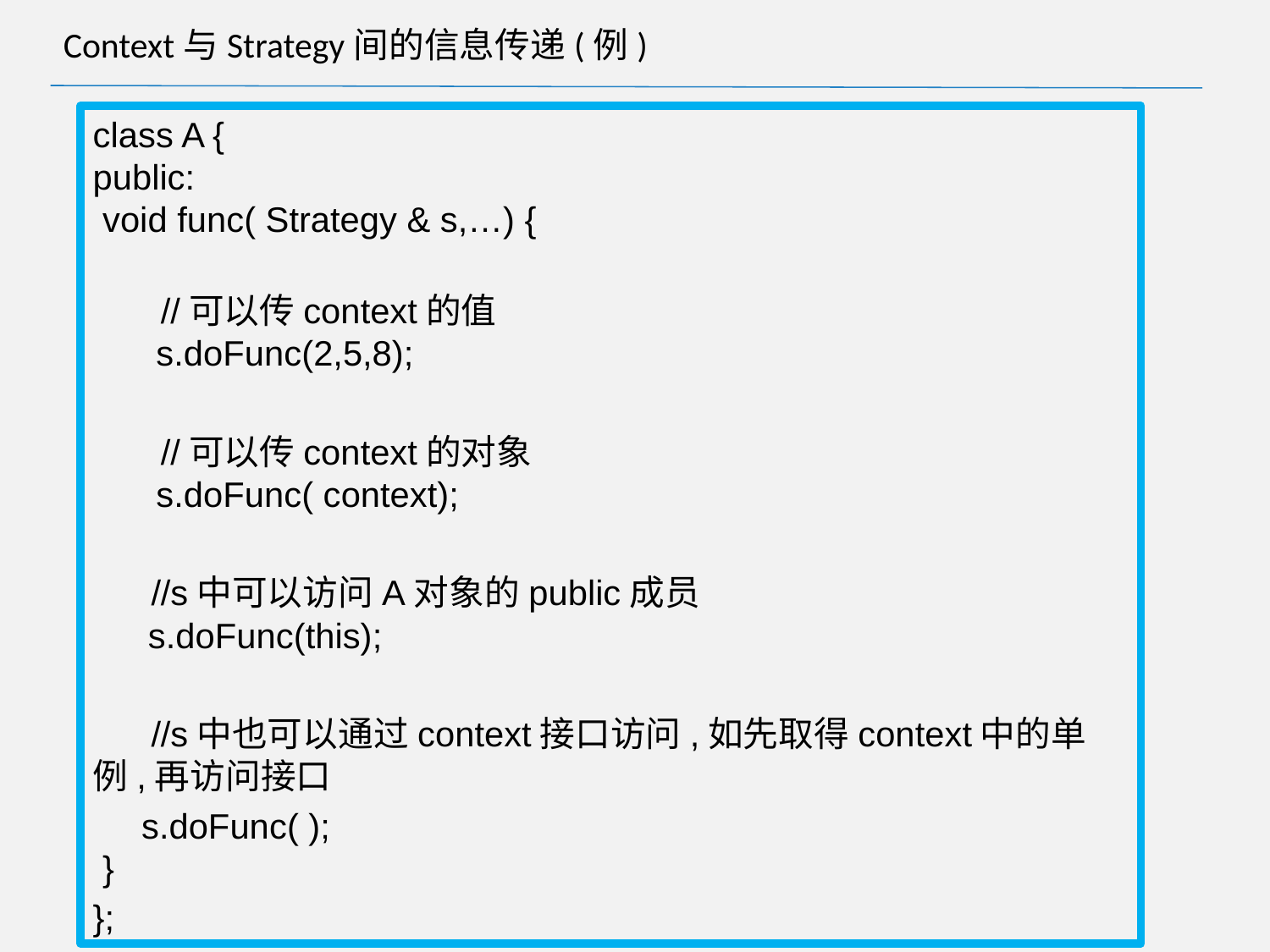

# Context与Strategy间的信息传递(例)
class A {
public:
 void func( Strategy & s,…) {
       //可以传context的值
       s.doFunc(2,5,8);

       //可以传context的对象
       s.doFunc( context);

      //s中可以访问A对象的public成员
      s.doFunc(this);

      //s中也可以通过context接口访问,如先取得context中的单例,再访问接口
     s.doFunc( );
 }
};